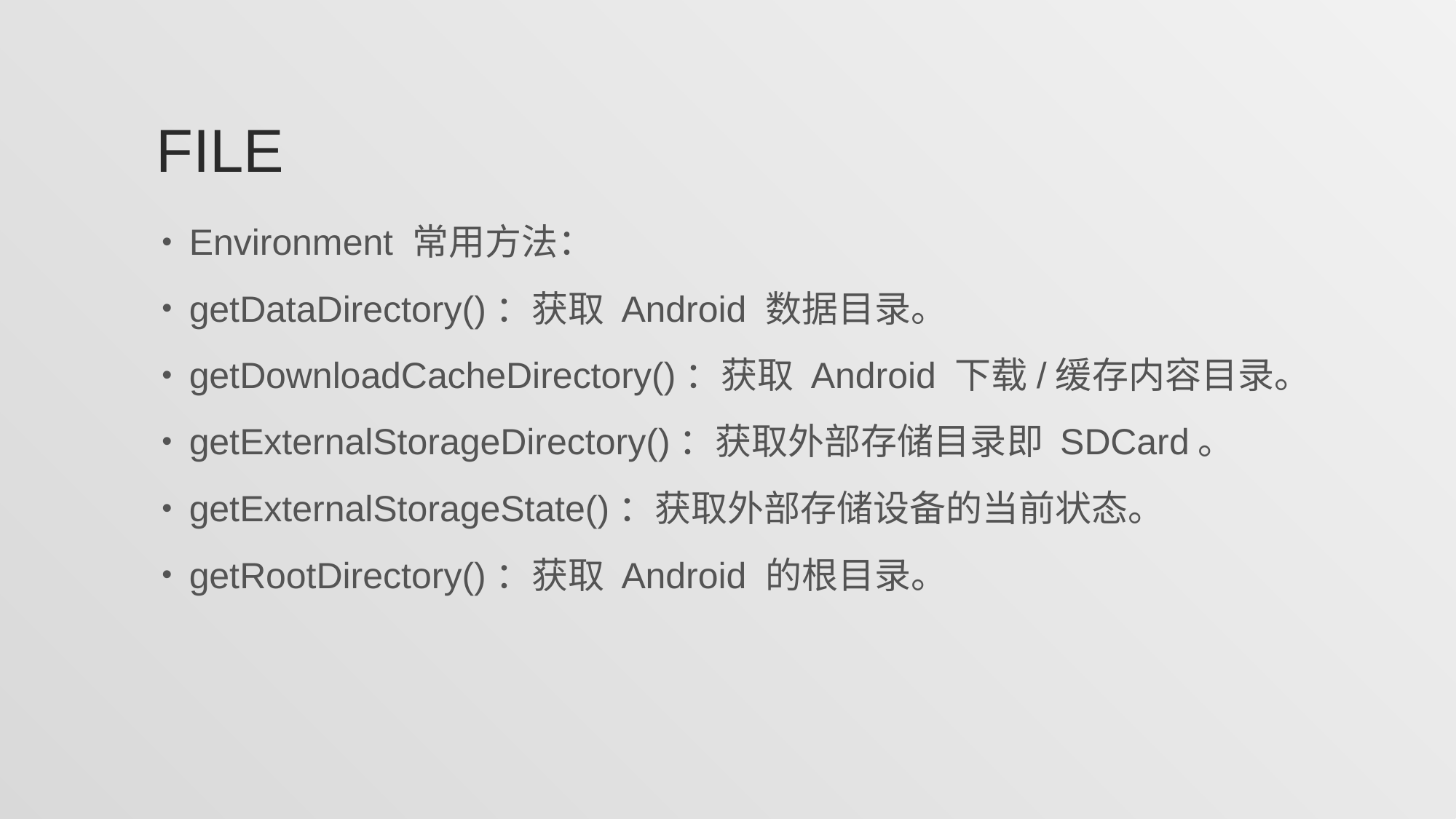

# FILE
Environment 常用方法：
getDataDirectory()：获取 Android 数据目录。
getDownloadCacheDirectory()：获取 Android 下载/缓存内容目录。
getExternalStorageDirectory()：获取外部存储目录即 SDCard。
getExternalStorageState()：获取外部存储设备的当前状态。
getRootDirectory()：获取 Android 的根目录。